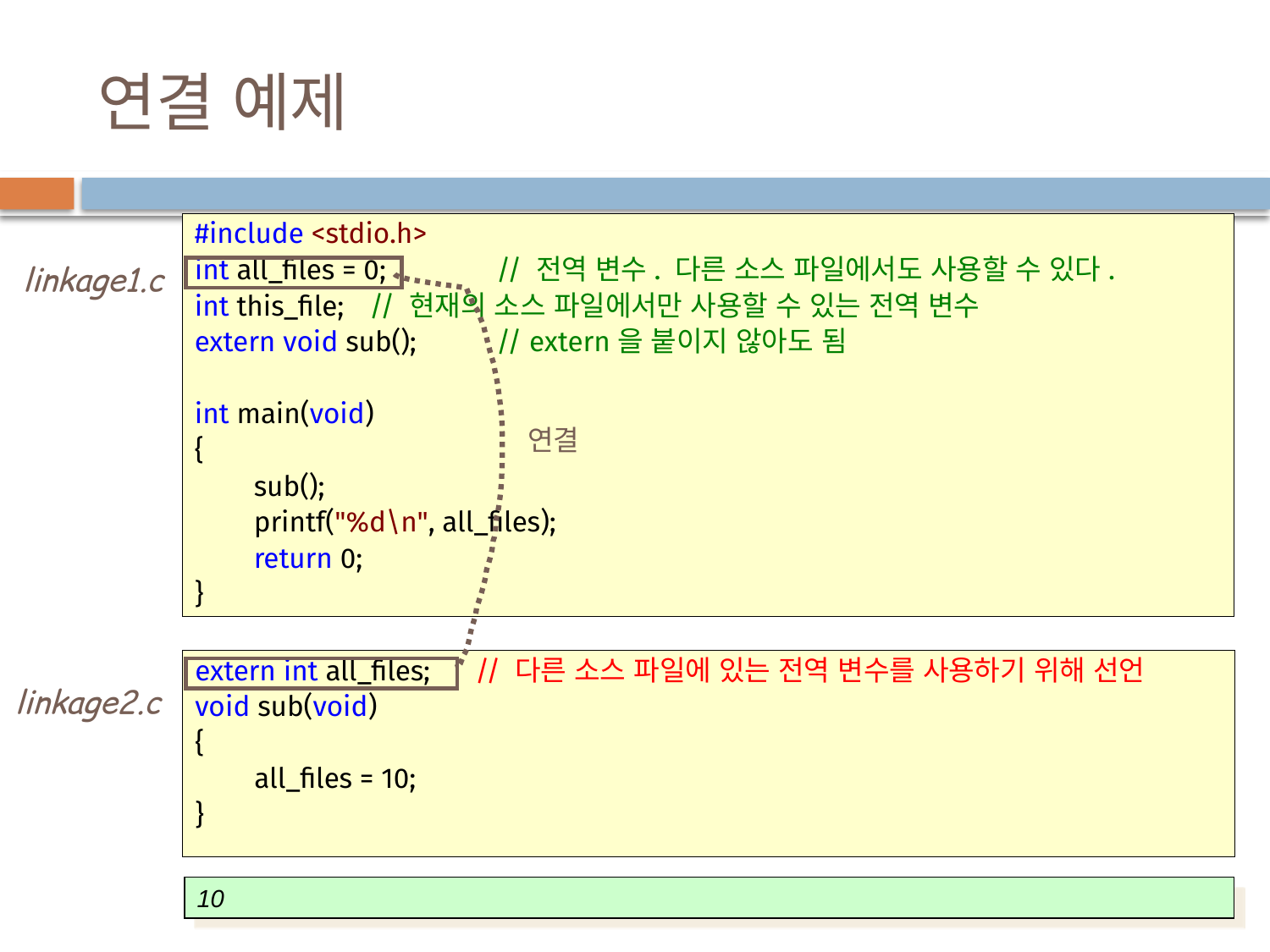

# 연결 예제
#include <stdio.h>
int all_files = 0;      	// 전역 변수. 다른 소스 파일에서도 사용할 수 있다.
int this_file; 	// 현재의 소스 파일에서만 사용할 수 있는 전역 변수
extern void sub(); 	// extern을 붙이지 않아도 됨

int main(void)
{
        sub();
        printf("%d\n", all_files);
        return 0;
}
linkage1.c

연결
extern int all_files;      // 다른 소스 파일에 있는 전역 변수를 사용하기 위해 선언
void sub(void)
{
        all_files = 10;
}

linkage2.c
10